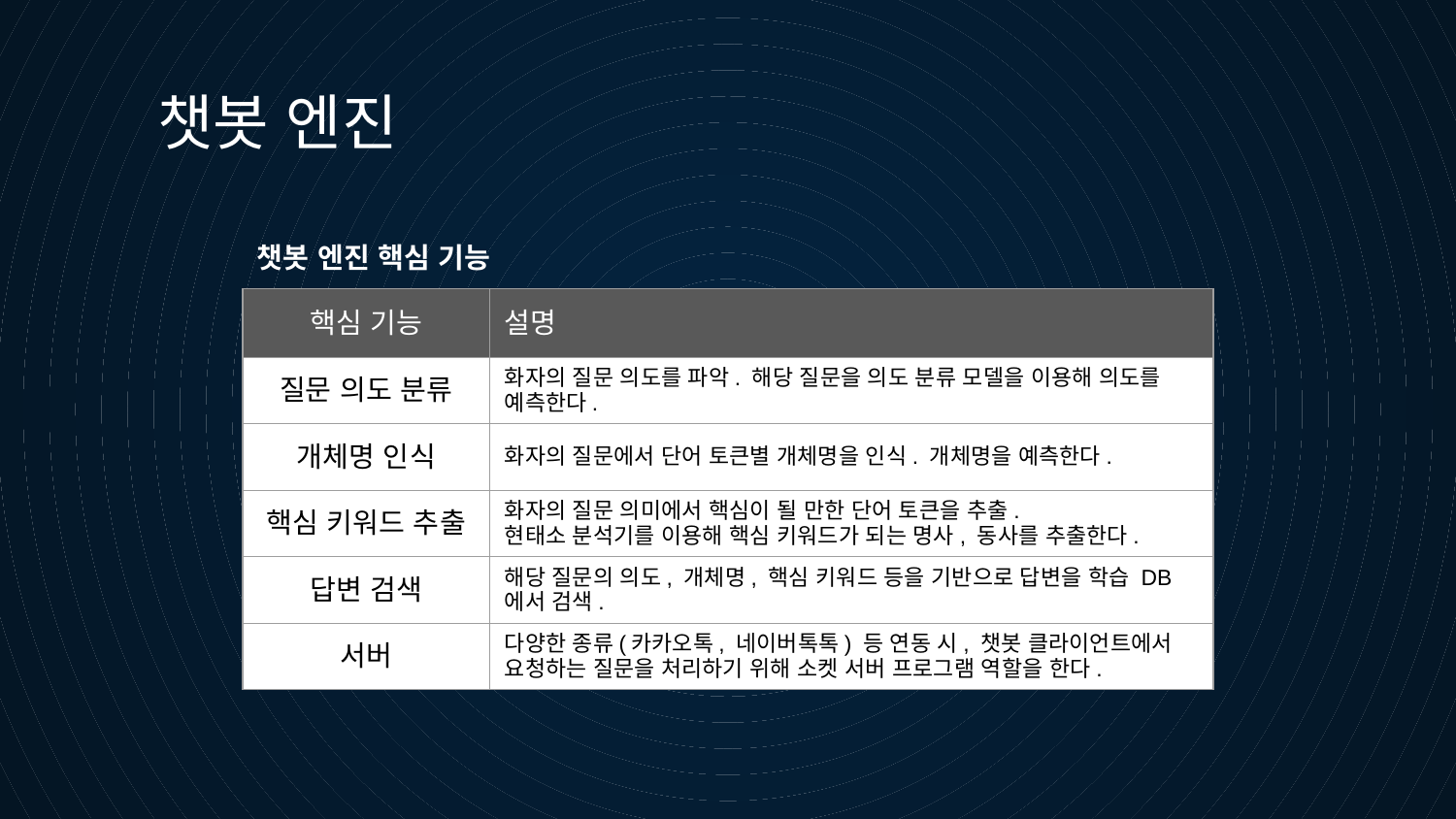

챗봇 엔진
챗봇 엔진 핵심 기능
| 핵심 기능 | 설명 |
| --- | --- |
| 질문 의도 분류 | 화자의 질문 의도를 파악. 해당 질문을 의도 분류 모델을 이용해 의도를 예측한다. |
| 개체명 인식 | 화자의 질문에서 단어 토큰별 개체명을 인식. 개체명을 예측한다. |
| 핵심 키워드 추출 | 화자의 질문 의미에서 핵심이 될 만한 단어 토큰을 추출. 현태소 분석기를 이용해 핵심 키워드가 되는 명사, 동사를 추출한다. |
| 답변 검색 | 해당 질문의 의도, 개체명, 핵심 키워드 등을 기반으로 답변을 학습 DB에서 검색. |
| 서버 | 다양한 종류(카카오톡, 네이버톡톡) 등 연동 시, 챗봇 클라이언트에서 요청하는 질문을 처리하기 위해 소켓 서버 프로그램 역할을 한다. |